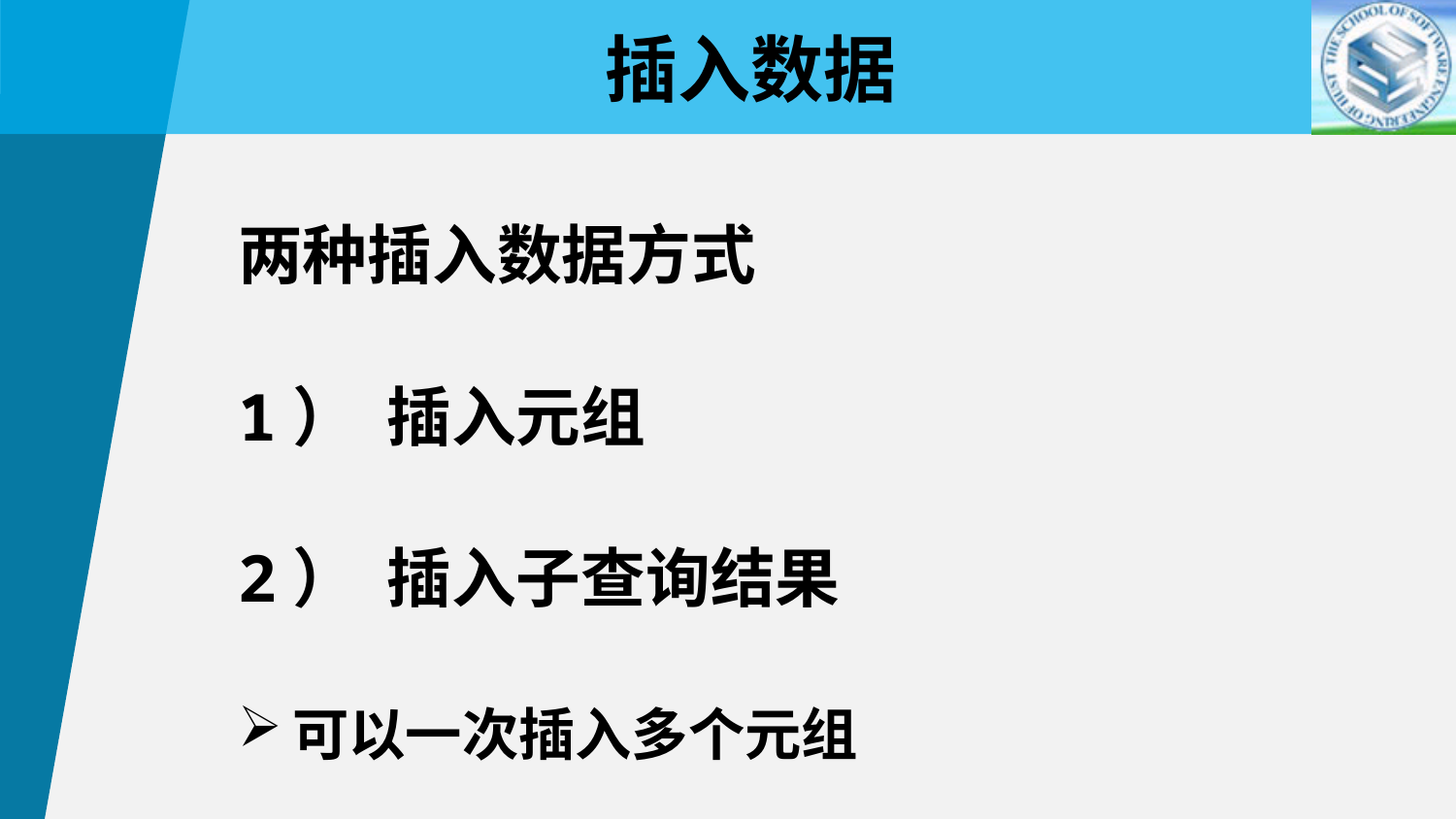

插入数据
两种插入数据方式
1）  插入元组
2）  插入子查询结果
可以一次插入多个元组